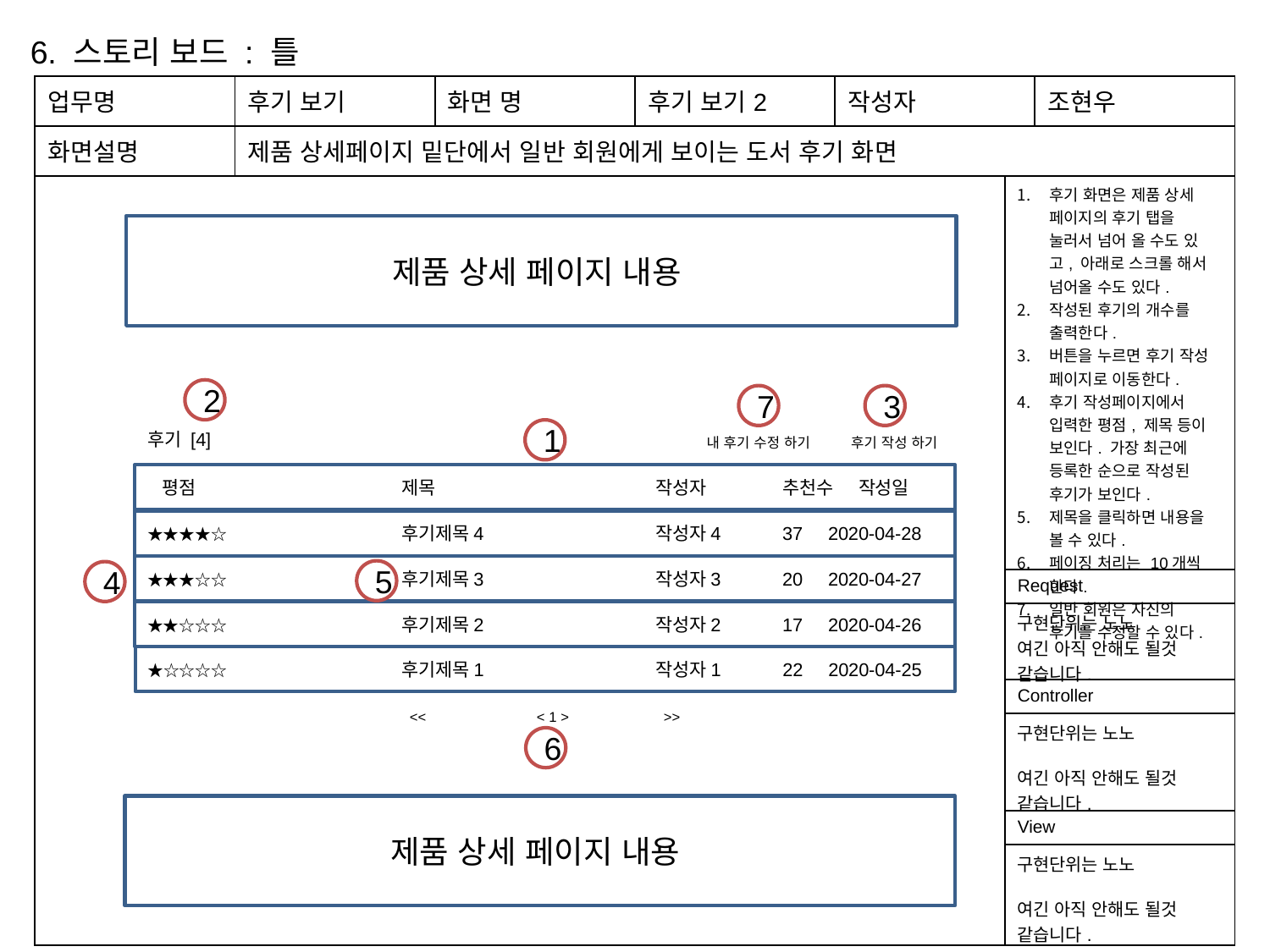

6. 스토리 보드 : 틀

| 업무명 | 후기 보기 | 화면 명 | 후기 보기2 | 작성자 |  | 조현우 |
| --- | --- | --- | --- | --- | --- | --- |
| 화면설명 | 제품 상세페이지 밑단에서 일반 회원에게 보이는 도서 후기 화면 |  |  |  |  |  |
|  |  |  |  |  | 후기 화면은 제품 상세 페이지의 후기 탭을 눌러서 넘어 올 수도 있고, 아래로 스크롤 해서 넘어올 수도 있다. 작성된 후기의 개수를 출력한다. 버튼을 누르면 후기 작성 페이지로 이동한다. 후기 작성페이지에서 입력한 평점, 제목 등이 보인다. 가장 최근에 등록한 순으로 작성된 후기가 보인다. 제목을 클릭하면 내용을 볼 수 있다. 페이징 처리는 10개씩 한다. 일반 회원은 자신의 후기를 수정할 수 있다. |  |
|  |  |  |  |  | Request |  |
|  |  |  |  |  | 구현단위는 노노 여긴 아직 안해도 될것 같습니다. |  |
|  |  |  |  |  | Controller |  |
|  |  |  |  |  | 구현단위는 노노 여긴 아직 안해도 될것 같습니다. |  |
|  |  |  |  |  | View |  |
|  |  |  |  |  | 구현단위는 노노 여긴 아직 안해도 될것 같습니다. |  |
제품 상세 페이지 내용
2
3
후기 [4]
내 후기 수정 하기
후기 작성 하기
  평점		제목		작성자	추천수     작성일
★★★★☆		후기제목4		작성자4	37     2020-04-28
★★★☆☆		후기제목3		작성자3	20     2020-04-27
★★☆☆☆		후기제목2		작성자2	17     2020-04-26
★☆☆☆☆		후기제목1		작성자1	22     2020-04-25
<<	< 1 >	>>
1
5
4
6
7
제품 상세 페이지 내용